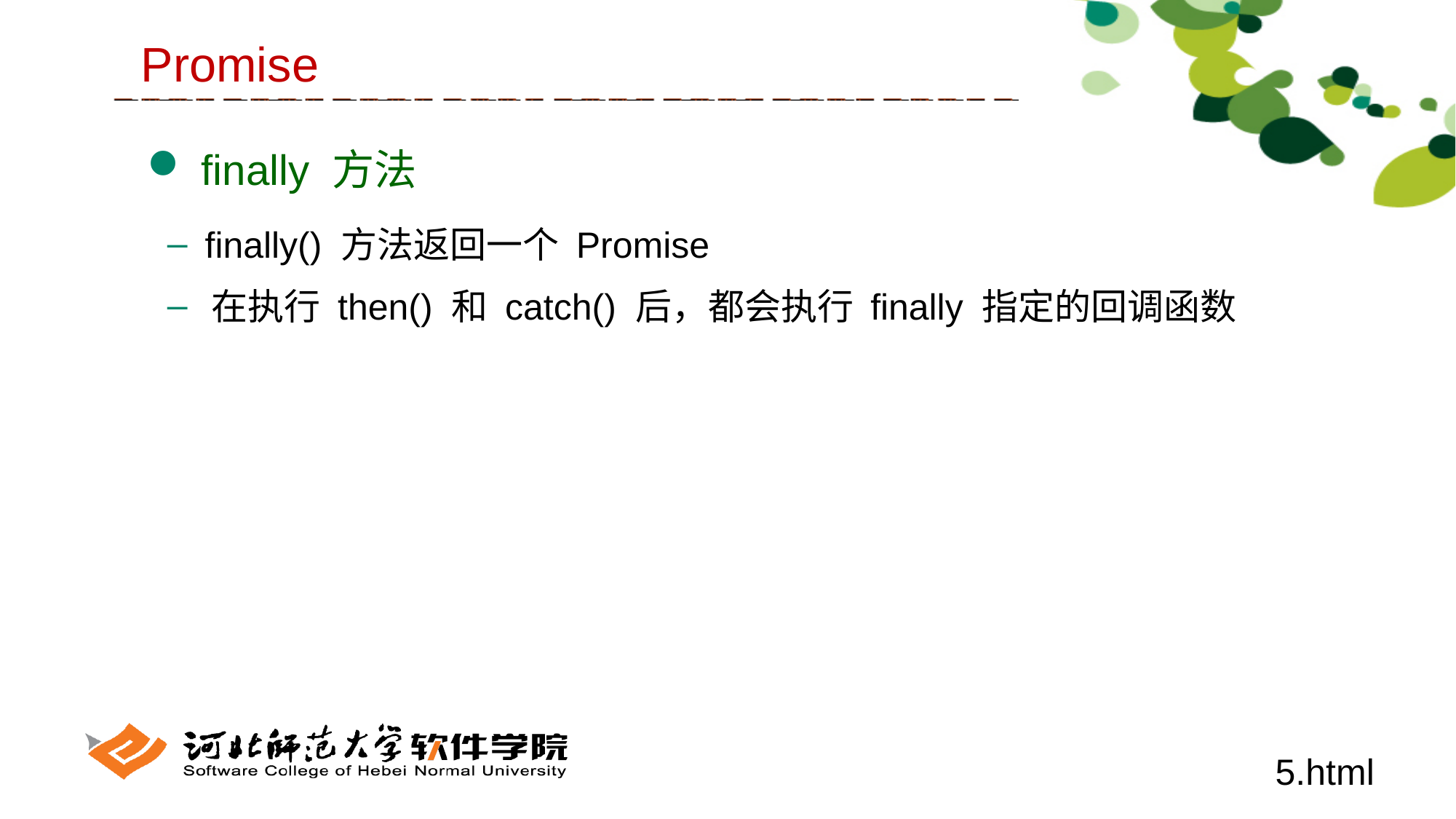

Promise
 finally 方法
 finally() 方法返回一个 Promise
 在执行 then() 和 catch() 后，都会执行 finally 指定的回调函数
5.html